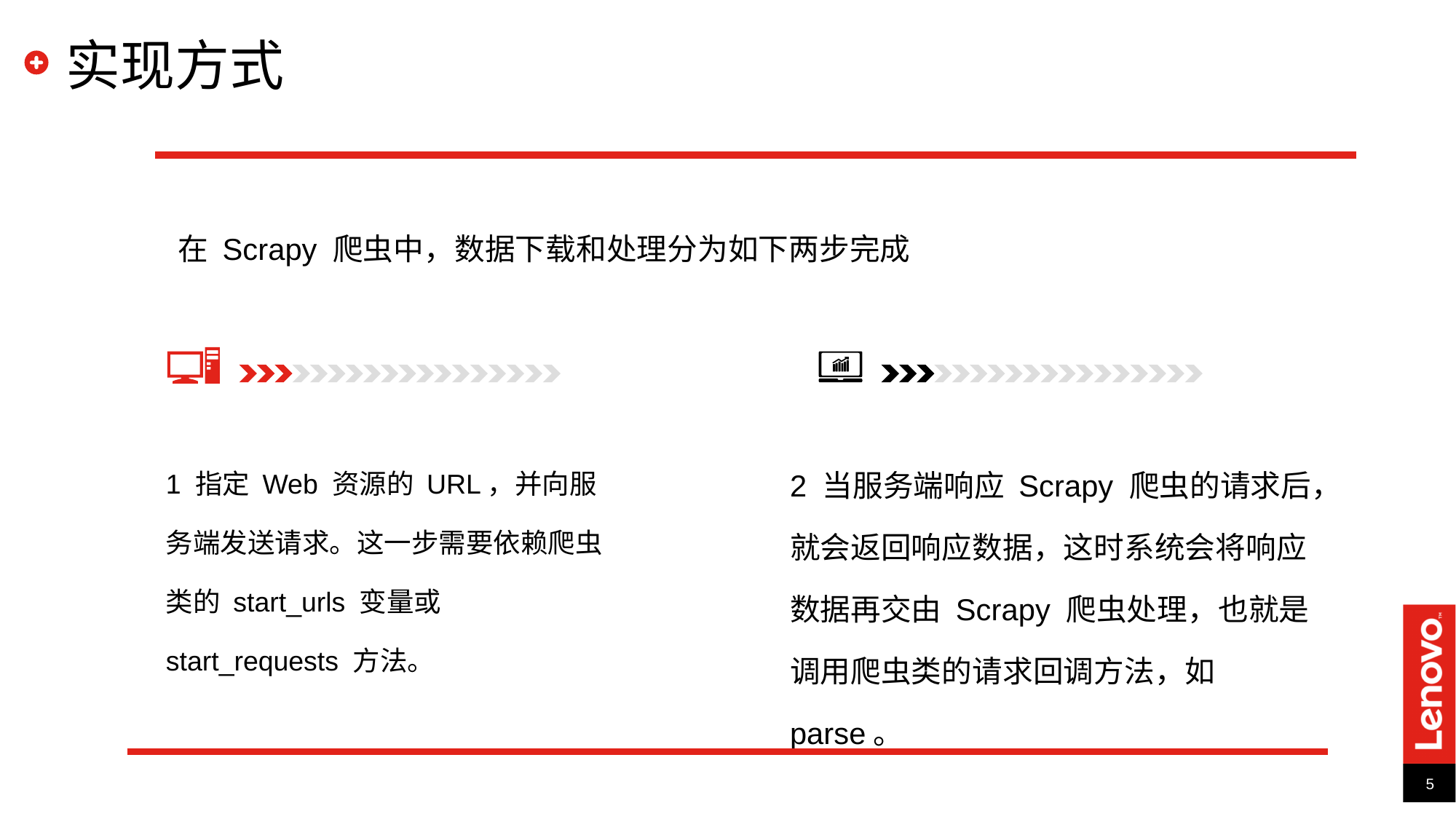

# 实现方式
在 Scrapy 爬虫中，数据下载和处理分为如下两步完成

1 指定 Web 资源的 URL，并向服务端发送请求。这一步需要依赖爬虫类的 start_urls 变量或 start_requests 方法。
2 当服务端响应 Scrapy 爬虫的请求后，就会返回响应数据，这时系统会将响应数据再交由 Scrapy 爬虫处理，也就是调用爬虫类的请求回调方法，如 parse。